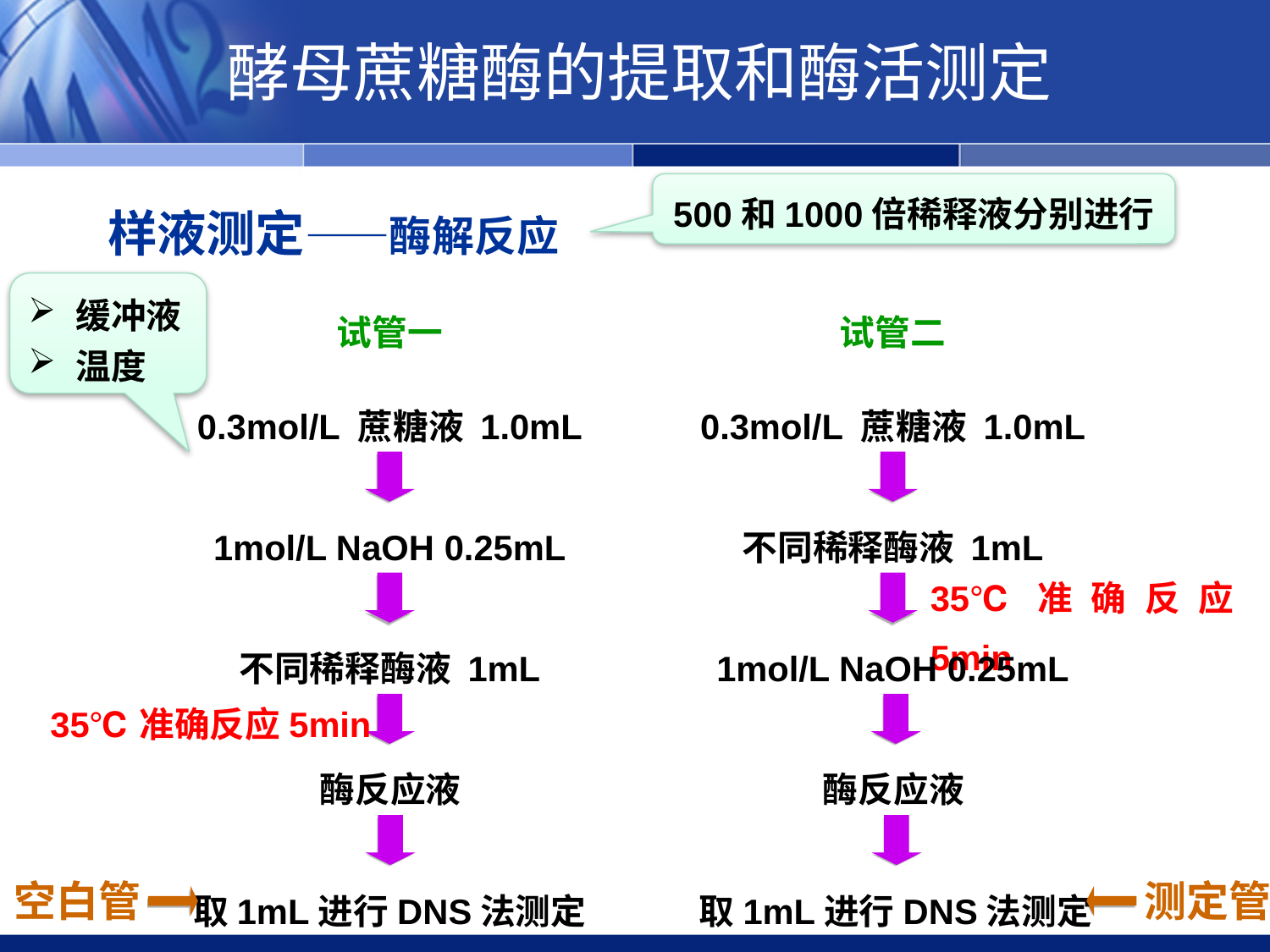

酵母蔗糖酶的提取和酶活测定
500和1000倍稀释液分别进行
样液测定——酶解反应
缓冲液
温度
试管一
试管二
0.3mol/L 蔗糖液 1.0mL
0.3mol/L 蔗糖液 1.0mL

1mol/L NaOH 0.25mL
不同稀释酶液 1mL
35℃准确反应5min

不同稀释酶液 1mL
1mol/L NaOH 0.25mL
35℃准确反应5min

酶反应液
酶反应液

取1mL进行DNS法测定
取1mL进行DNS法测定
空白管
测定管